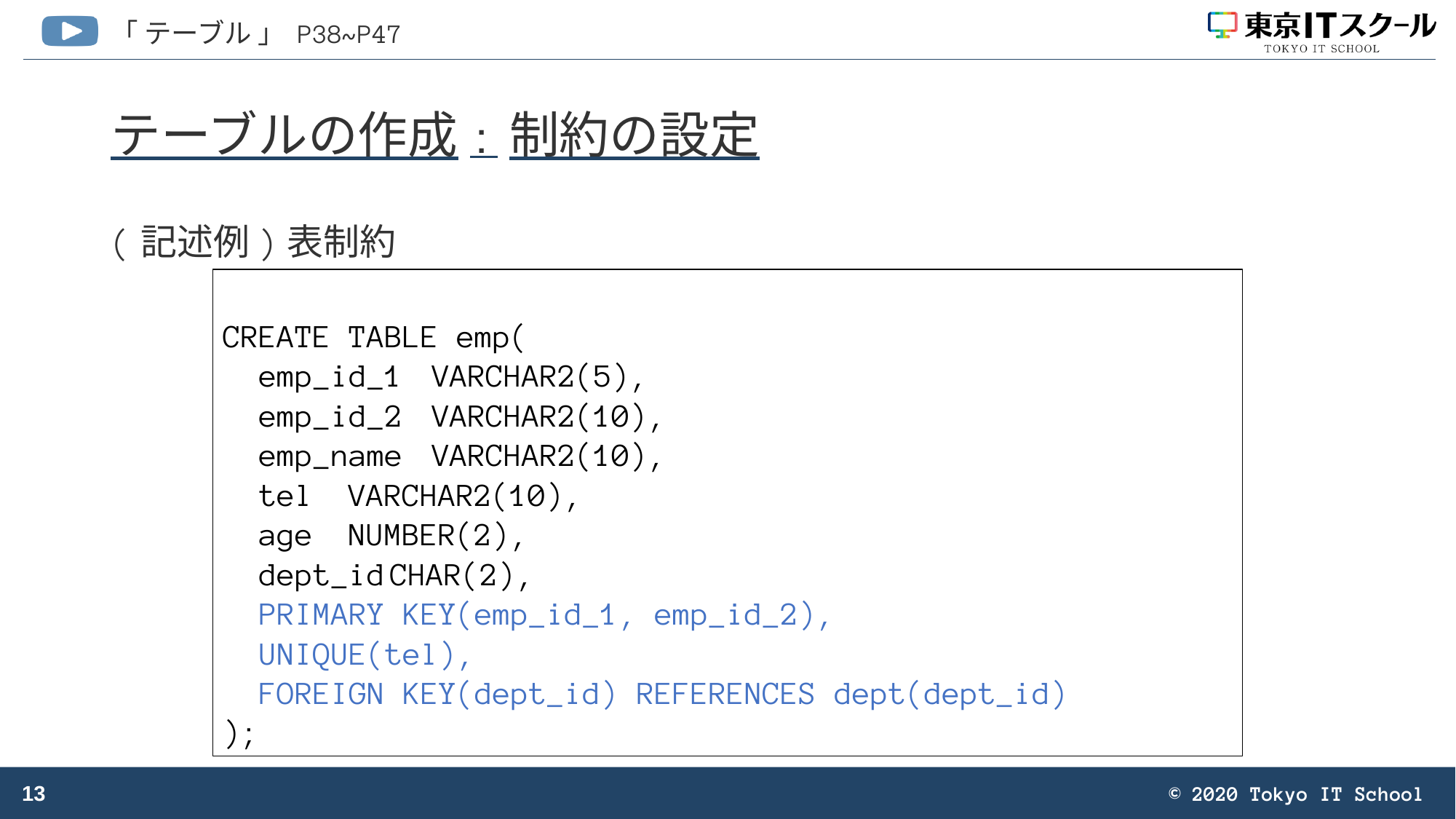

# テーブルの作成:制約の設定
(記述例)表制約

CREATE TABLE emp(
  emp_id_1	VARCHAR2(5),
  emp_id_2	VARCHAR2(10),
  emp_name	VARCHAR2(10),
  tel		VARCHAR2(10),
  age		NUMBER(2),
  dept_id		CHAR(2),
  PRIMARY KEY(emp_id_1, emp_id_2),
  UNIQUE(tel),
  FOREIGN KEY(dept_id) REFERENCES dept(dept_id)
);

13